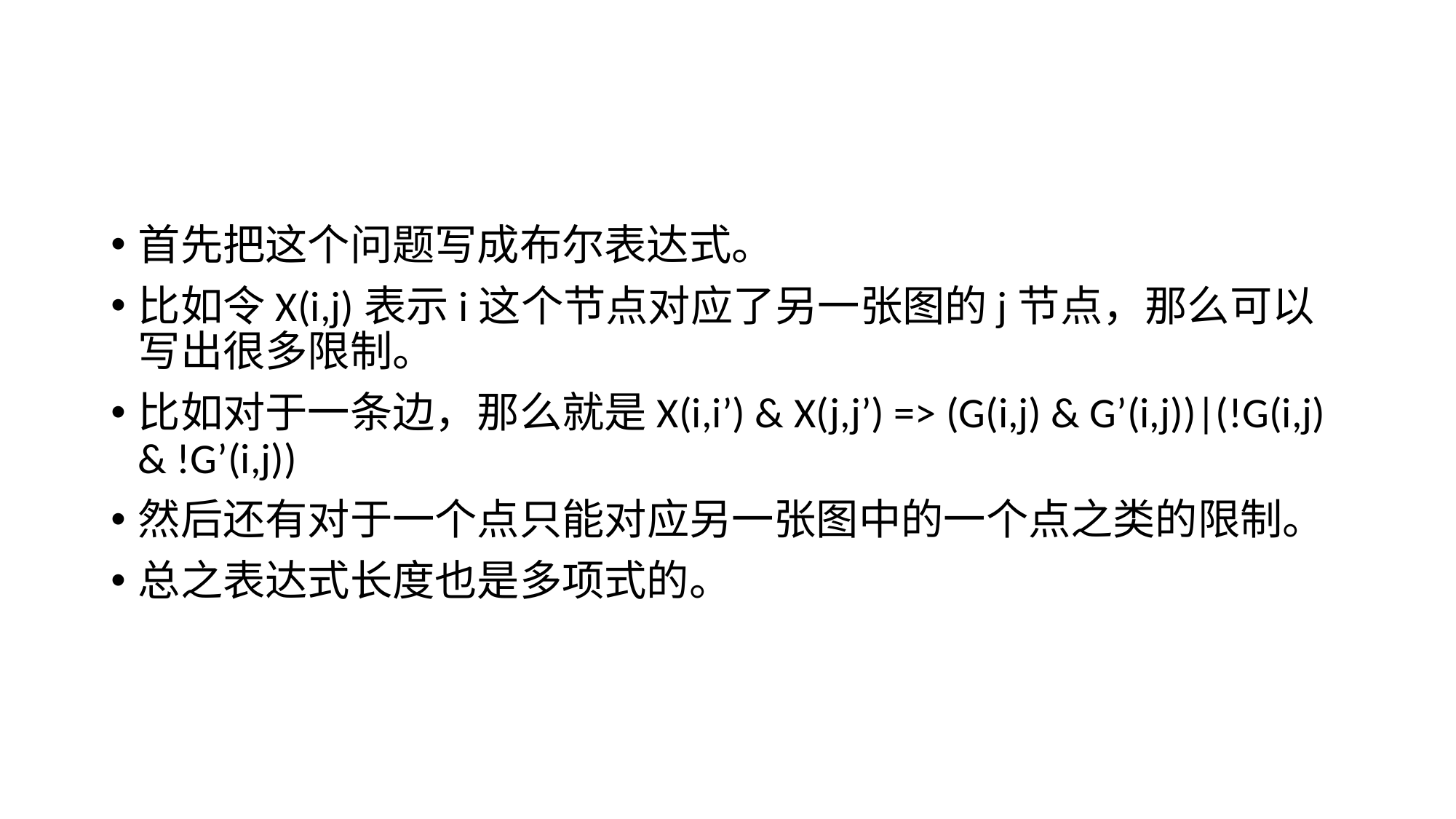

#
首先把这个问题写成布尔表达式。
比如令X(i,j)表示i这个节点对应了另一张图的j节点，那么可以写出很多限制。
比如对于一条边，那么就是X(i,i’) & X(j,j’) => (G(i,j) & G’(i,j))|(!G(i,j) & !G’(i,j))
然后还有对于一个点只能对应另一张图中的一个点之类的限制。
总之表达式长度也是多项式的。